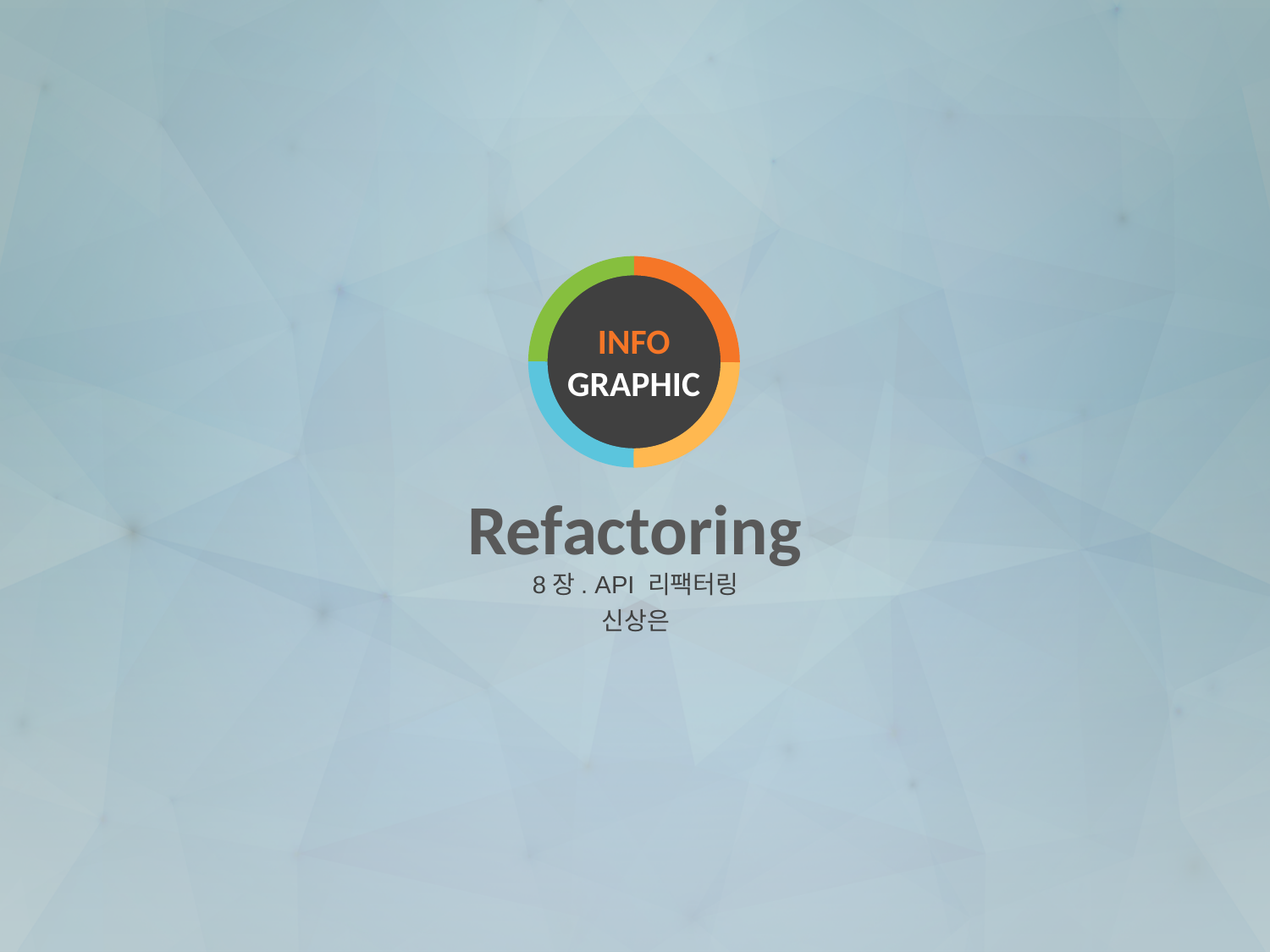

INFO
GRAPHIC
# Refactoring
8장. API 리팩터링
신상은